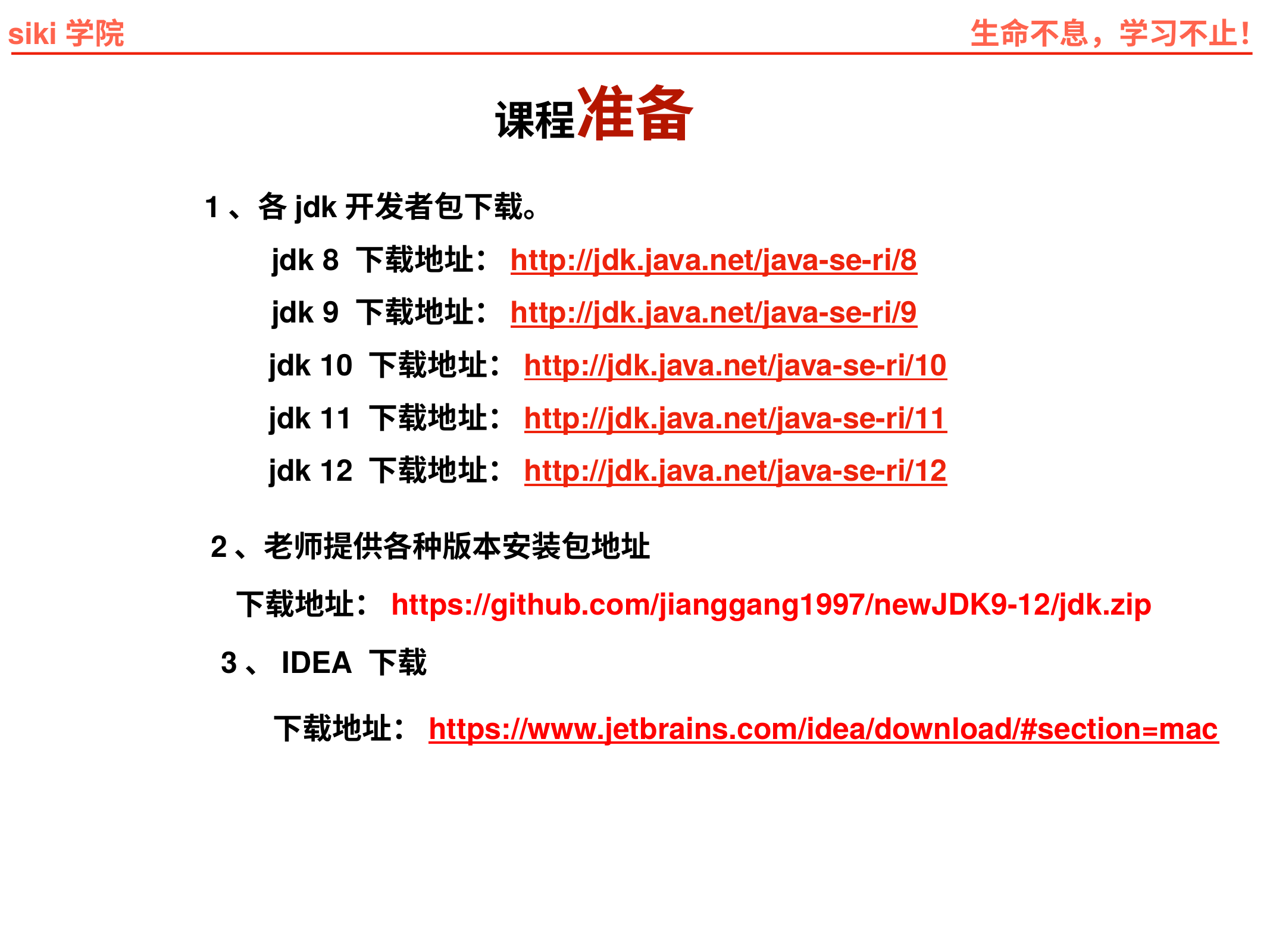

课程准备
1、各jdk开发者包下载。
jdk 8 下载地址：http://jdk.java.net/java-se-ri/8
jdk 9 下载地址：http://jdk.java.net/java-se-ri/9
jdk 10 下载地址：http://jdk.java.net/java-se-ri/10
jdk 11 下载地址：http://jdk.java.net/java-se-ri/11
jdk 12 下载地址：http://jdk.java.net/java-se-ri/12
2、老师提供各种版本安装包地址
下载地址：https://github.com/jianggang1997/newJDK9-12/jdk.zip
3、IDEA 下载
下载地址：https://www.jetbrains.com/idea/download/#section=mac